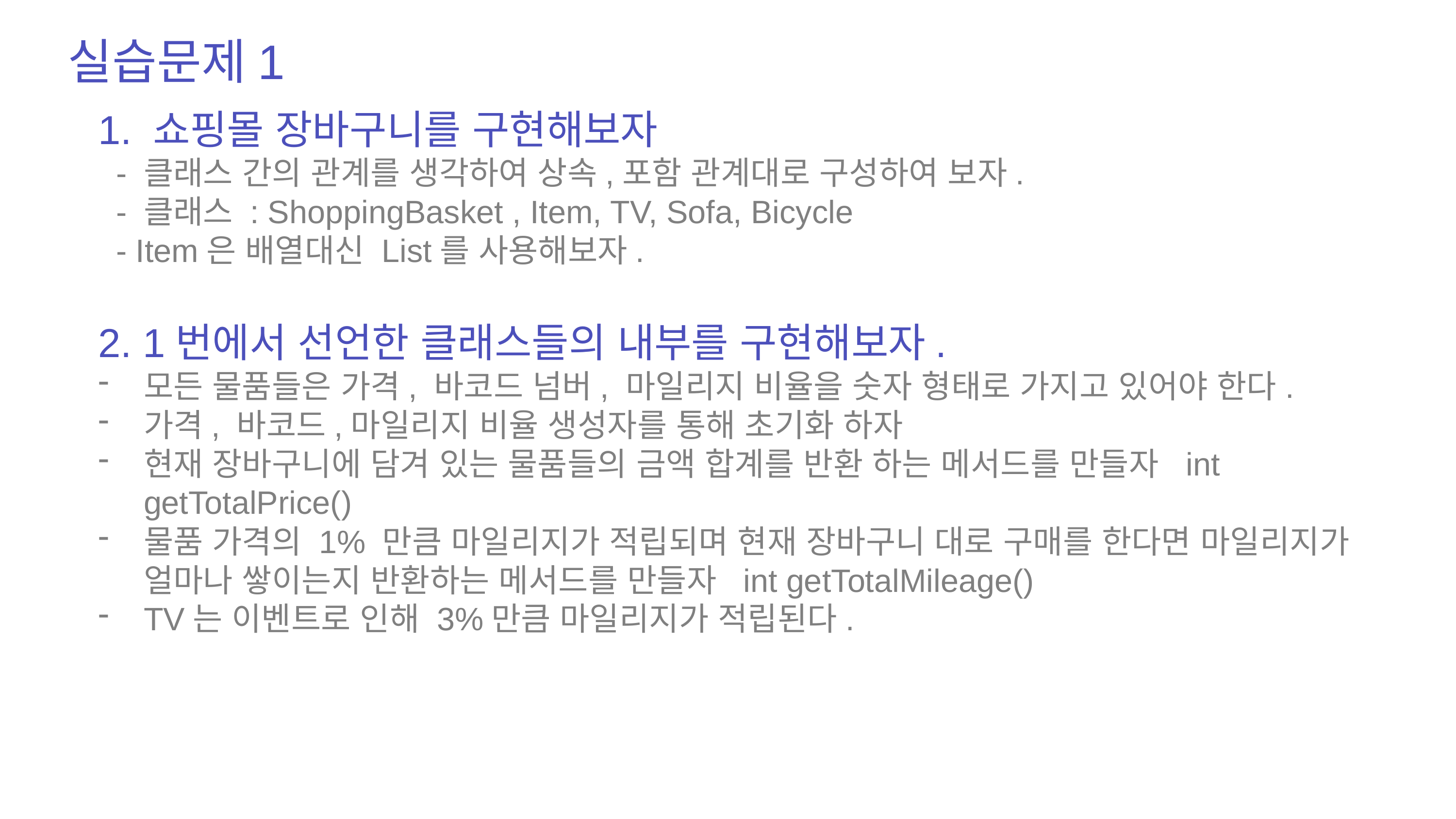

실습문제1
1. 쇼핑몰 장바구니를 구현해보자
  - 클래스 간의 관계를 생각하여 상속,포함 관계대로 구성하여 보자.
  - 클래스 : ShoppingBasket , Item, TV, Sofa, Bicycle
  - Item은 배열대신 List를 사용해보자.

2. 1번에서 선언한 클래스들의 내부를 구현해보자.
모든 물품들은 가격, 바코드 넘버, 마일리지 비율을 숫자 형태로 가지고 있어야 한다.
가격, 바코드,마일리지 비율 생성자를 통해 초기화 하자
현재 장바구니에 담겨 있는 물품들의 금액 합계를 반환 하는 메서드를 만들자  int getTotalPrice()
물품 가격의 1% 만큼 마일리지가 적립되며 현재 장바구니 대로 구매를 한다면 마일리지가 얼마나 쌓이는지 반환하는 메서드를 만들자  int getTotalMileage()
TV는 이벤트로 인해 3%만큼 마일리지가 적립된다.